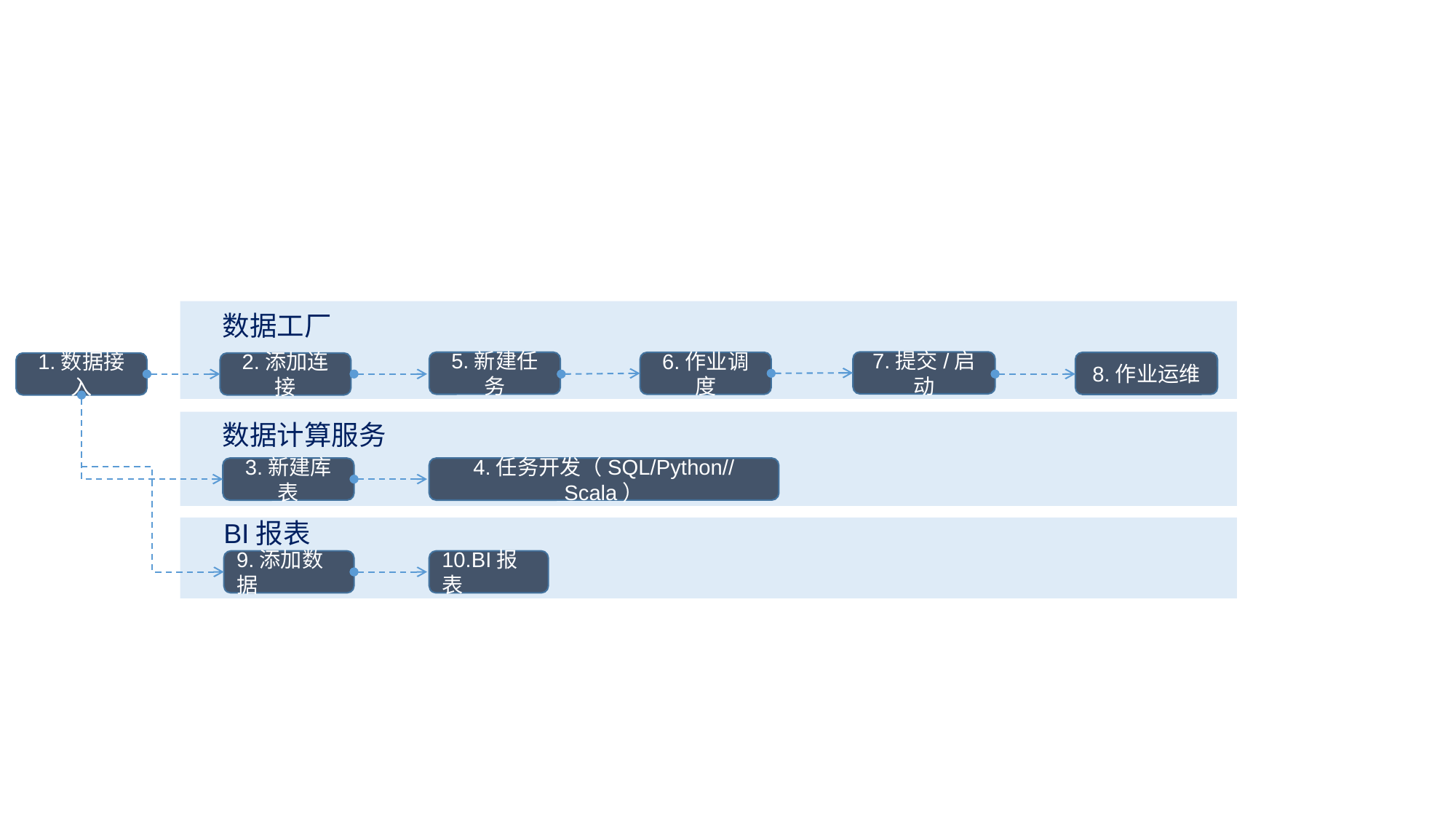

数据工厂
7.提交/启动
5.新建任务
6.作业调度
8.作业运维
2.添加连接
1.数据接入

数据计算服务
3.新建库表
4.任务开发（SQL/Python//Scala）
BI报表

9.添加数据
10.BI报表